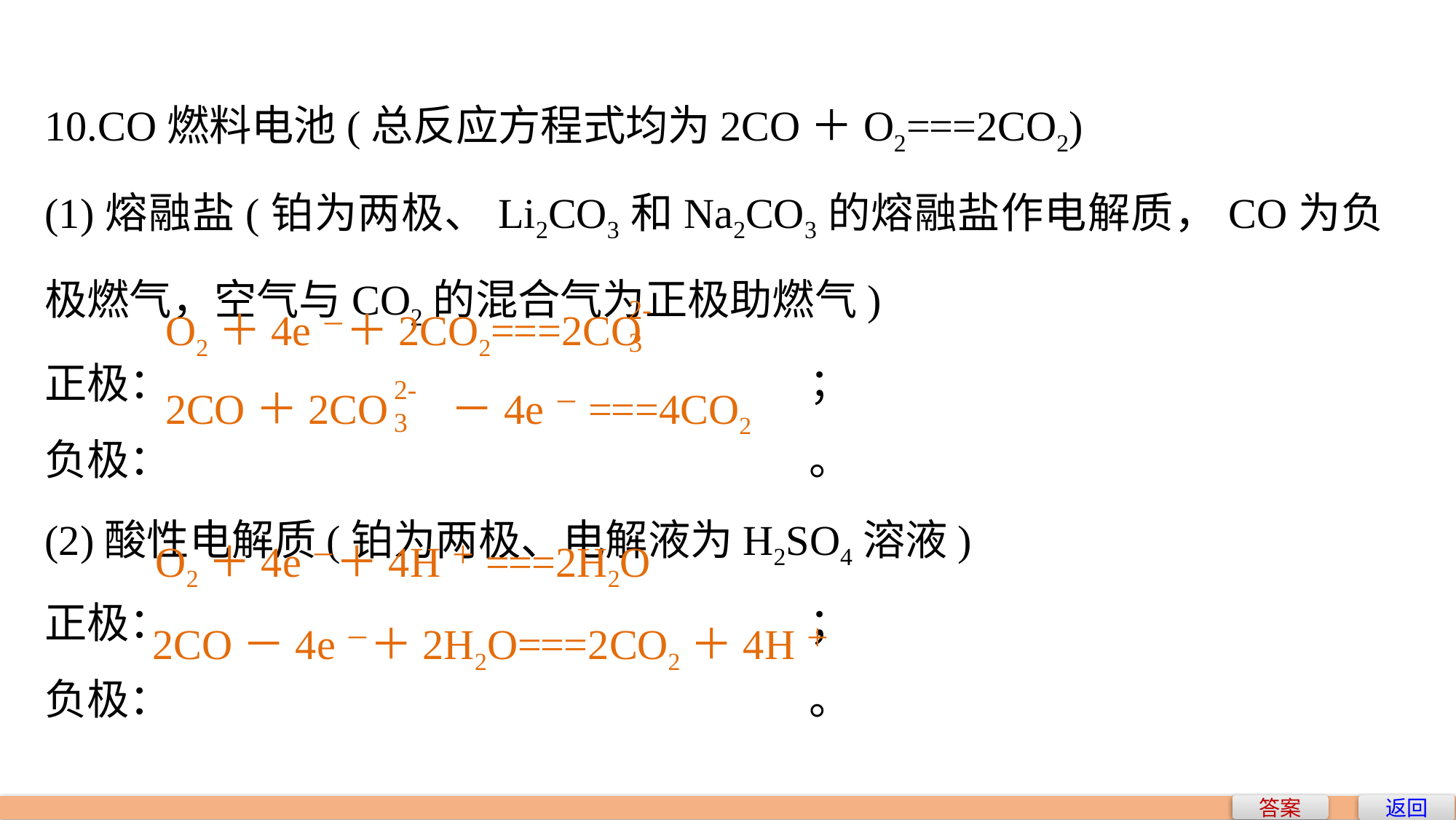

10.CO燃料电池(总反应方程式均为2CO＋O2===2CO2)
(1)熔融盐(铂为两极、Li2CO3和Na2CO3的熔融盐作电解质，CO为负极燃气，空气与CO2的混合气为正极助燃气)
正极：						；
负极：						。
(2)酸性电解质(铂为两极、电解液为H2SO4溶液)
正极：						；
负极：						。
2-
3
O2＋4e－＋2CO2===2CO
2-
3
2CO＋2CO     －4e－===4CO2
O2＋4e－＋4H＋===2H2O
2CO－4e－＋2H2O===2CO2＋4H＋
返回
答案